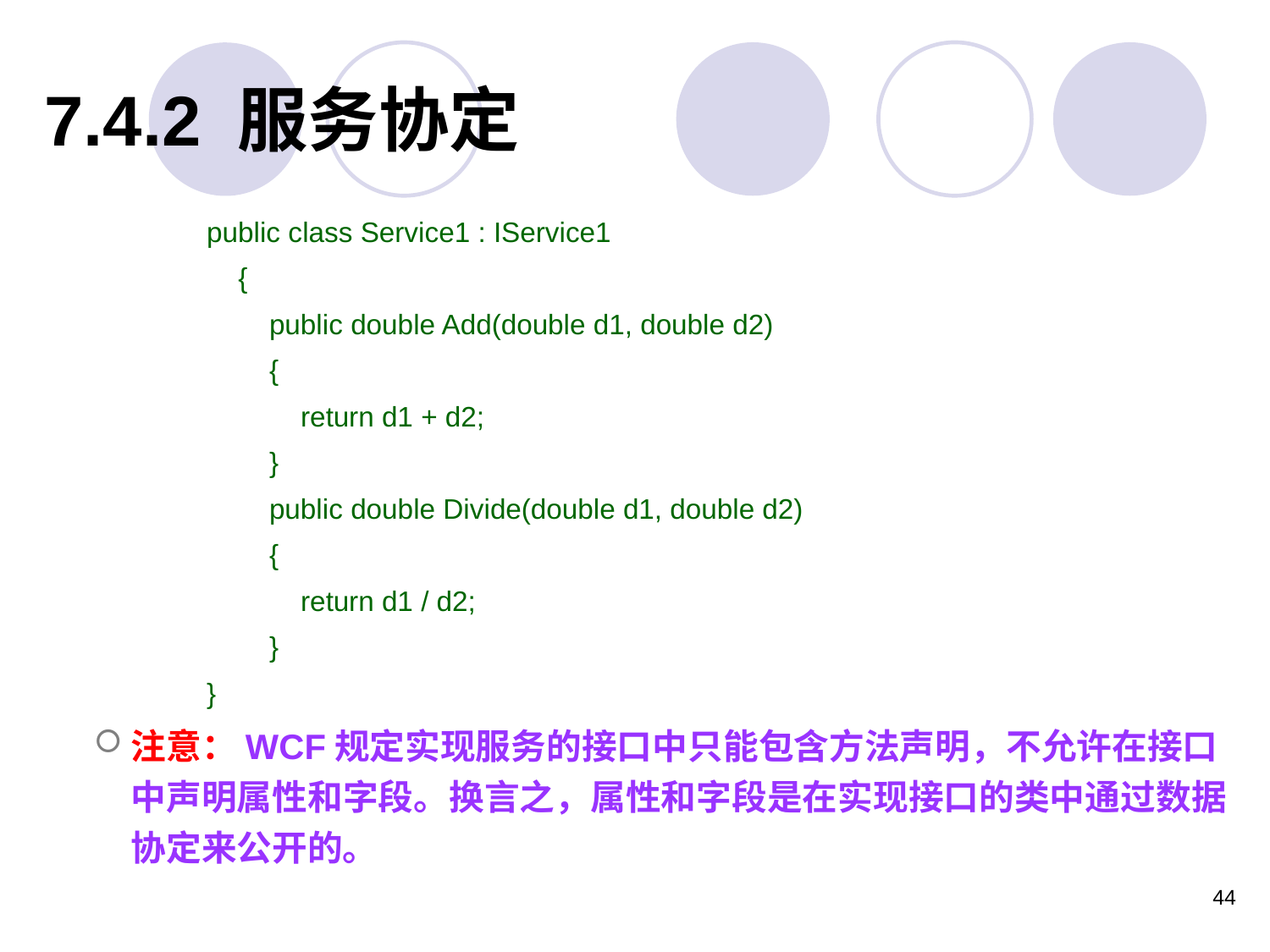

# 7.4.2 服务协定
public class Service1 : IService1
    {
        public double Add(double d1, double d2)
        {
            return d1 + d2;
        }
        public double Divide(double d1, double d2)
        {
            return d1 / d2;
        }
}
注意：WCF规定实现服务的接口中只能包含方法声明，不允许在接口中声明属性和字段。换言之，属性和字段是在实现接口的类中通过数据协定来公开的。

44